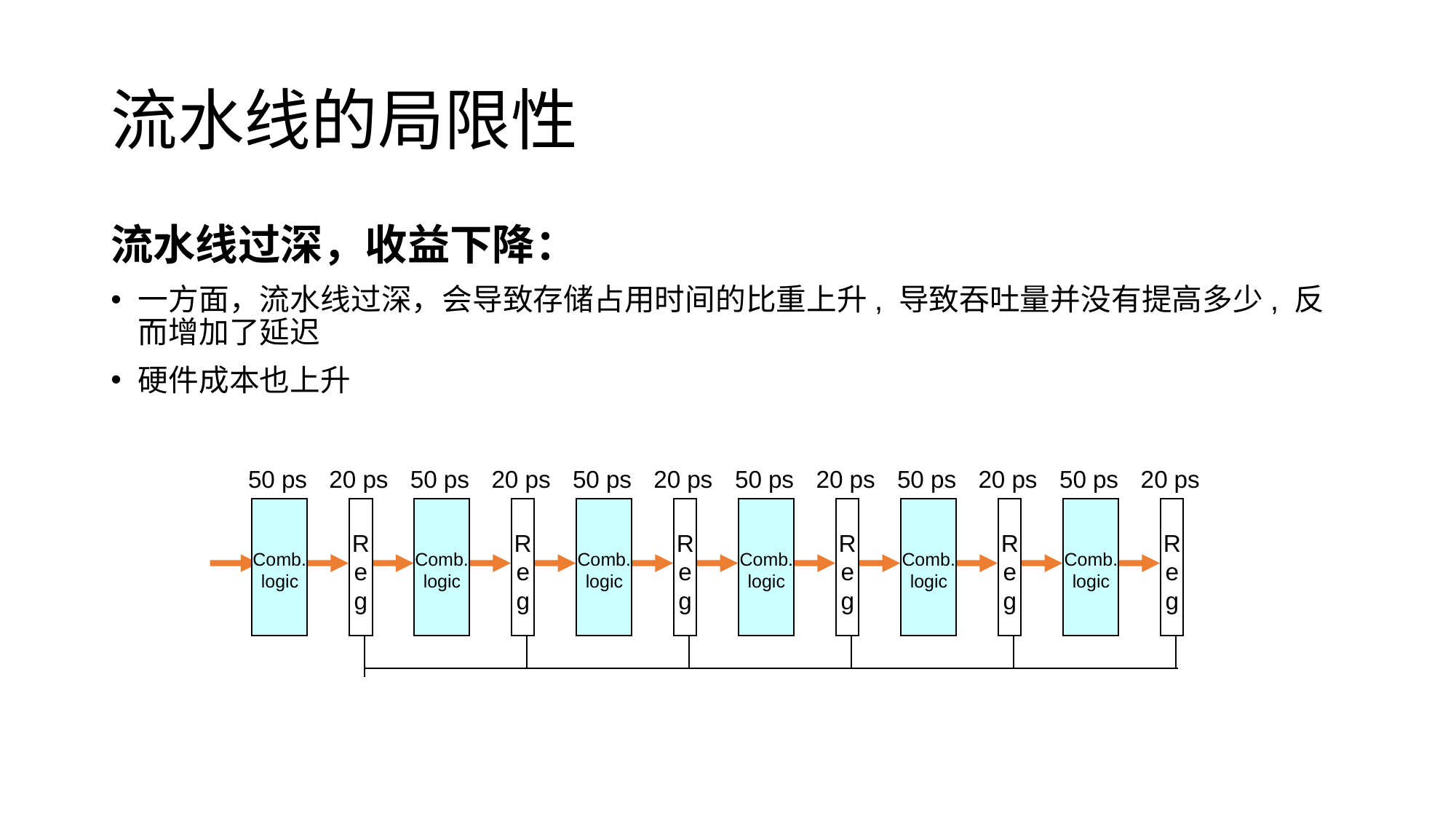

# 流水线的局限性
流水线过深，收益下降：
一方面，流水线过深，会导致存储占用时间的比重上升, 导致吞吐量并没有提高多少, 反而增加了延迟
硬件成本也上升

50
 ps
20
 ps
50
 ps
20
 ps
50
 ps
20
 ps
50
 ps
20
 ps
50
 ps
20
 ps
50
 ps
20
 ps

R
R
R
R
R
R
Comb.
Comb.
Comb.
Comb.
Comb.
Comb.

e
e
e
e
e
e
logic
logic
logic
logic
logic
logic
g
g
g
g
g
g